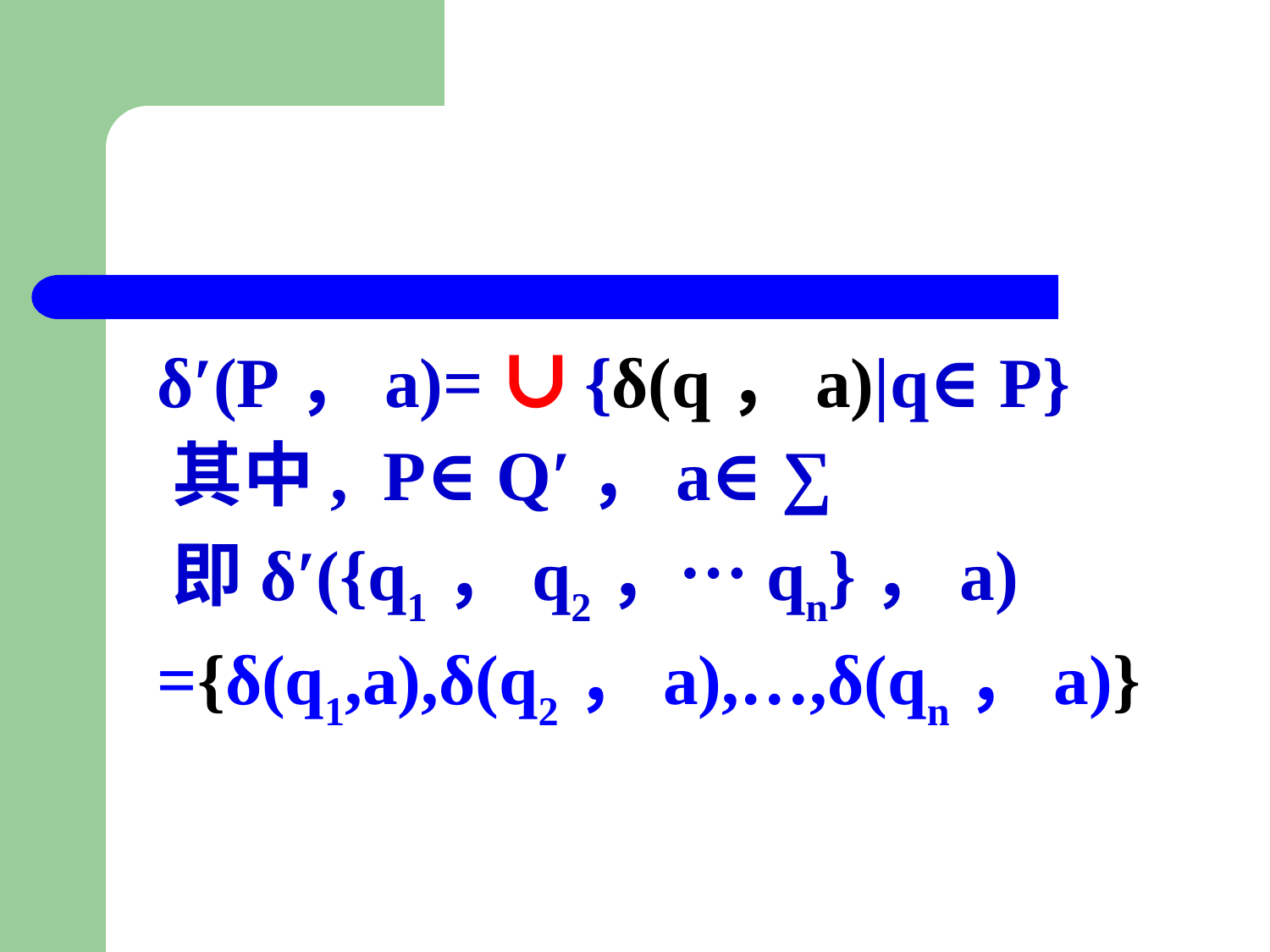

#
 δ′(P，a)= ∪ {δ(q，a)|q∈P}
 其中,  P∈Q′，a∈∑
 即δ′({q1，q2，…qn}，a)
 ={δ(q1,a),δ(q2，a),…,δ(qn，a)}